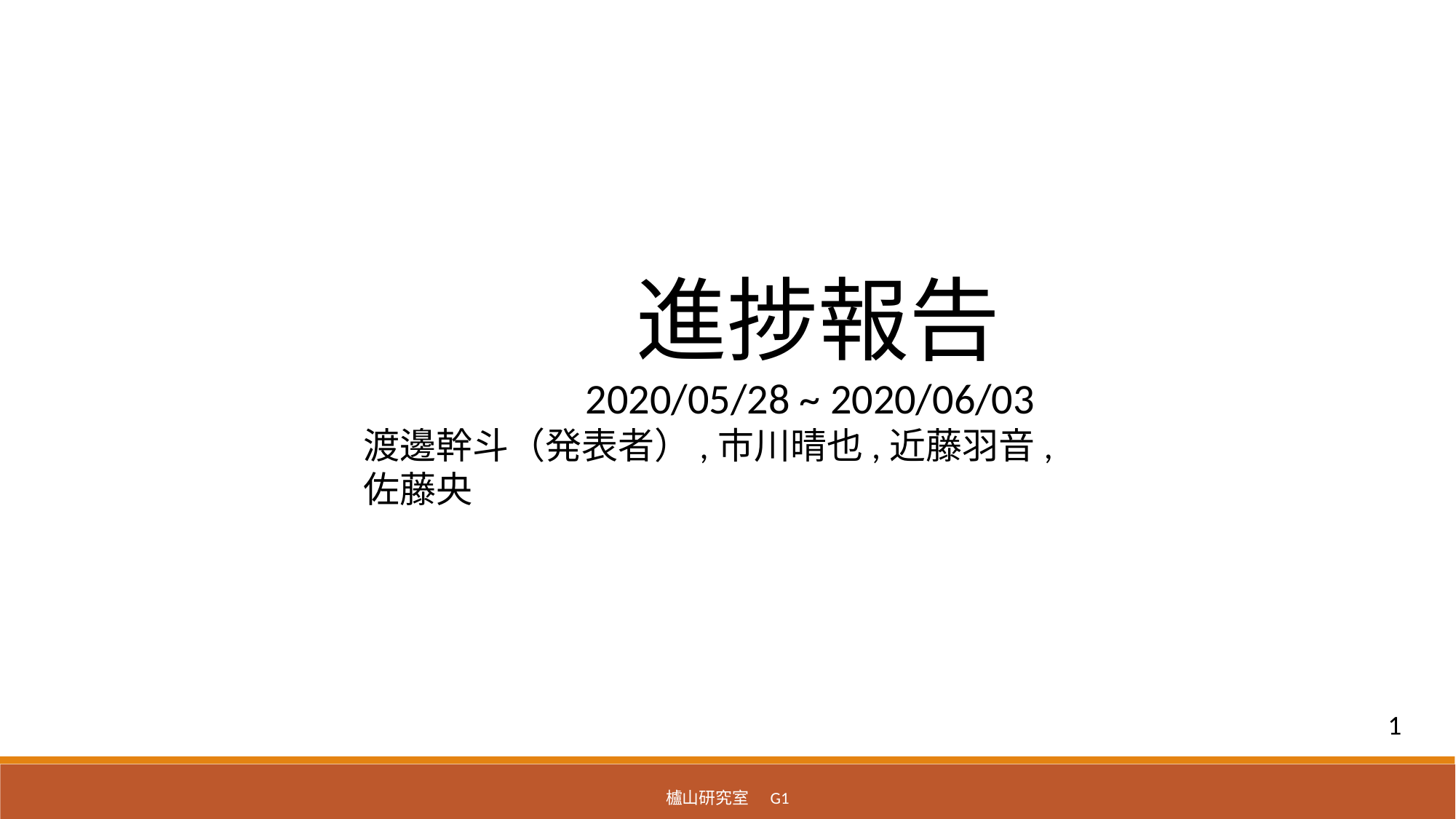

進捗報告
　　　　　2020/05/28 ~ 2020/06/03
渡邊幹斗（発表者）,市川晴也,近藤羽音,佐藤央

1
櫨山研究室　G1